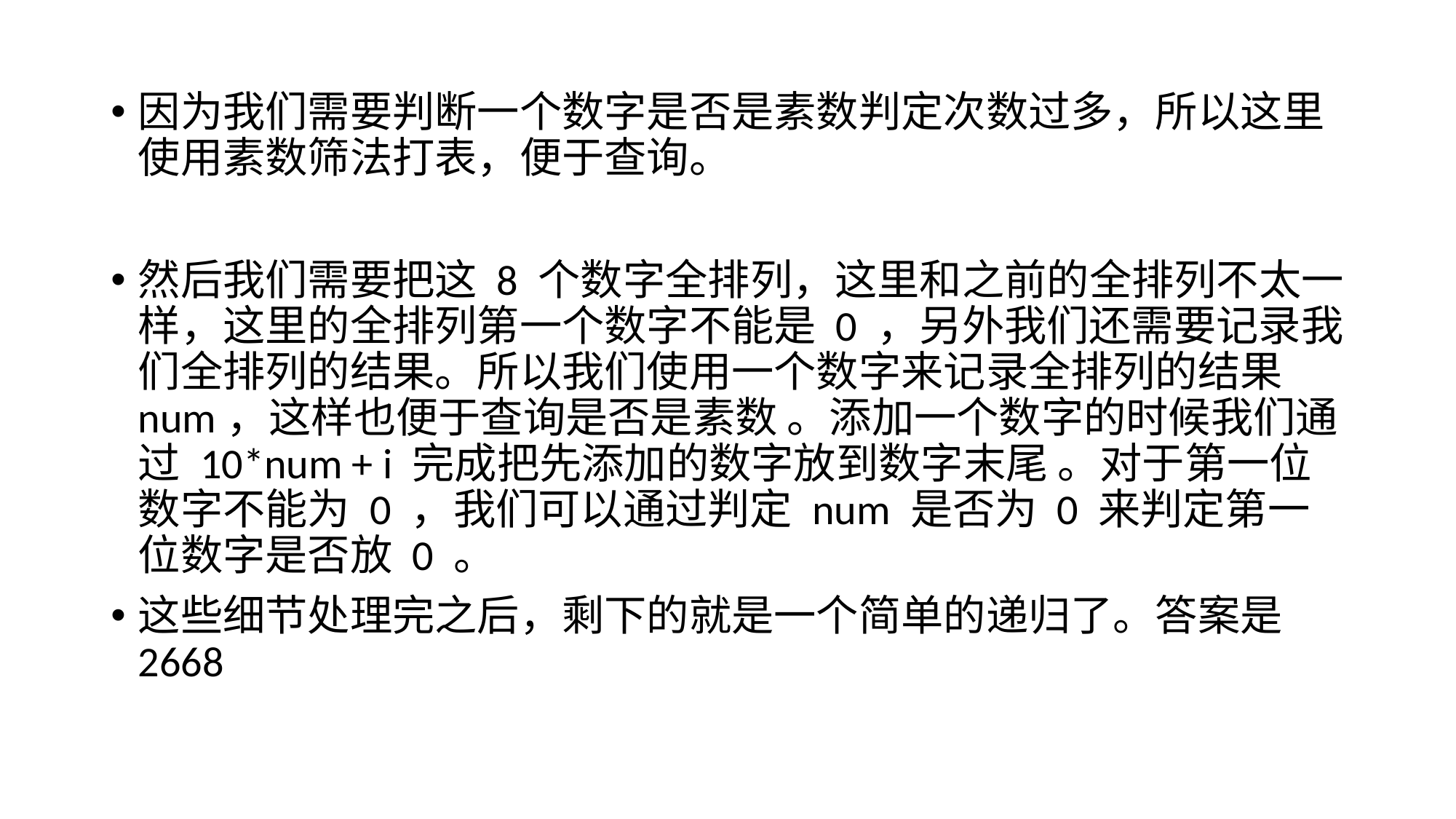

因为我们需要判断一个数字是否是素数判定次数过多，所以这里使用素数筛法打表，便于查询。

然后我们需要把这 8 个数字全排列，这里和之前的全排列不太一样，这里的全排列第一个数字不能是 0 ，另外我们还需要记录我们全排列的结果。所以我们使用一个数字来记录全排列的结果 num，这样也便于查询是否是素数 。添加一个数字的时候我们通过 10*num + i 完成把先添加的数字放到数字末尾 。对于第一位数字不能为 0 ，我们可以通过判定 num 是否为 0 来判定第一位数字是否放 0 。
这些细节处理完之后，剩下的就是一个简单的递归了。答案是2668